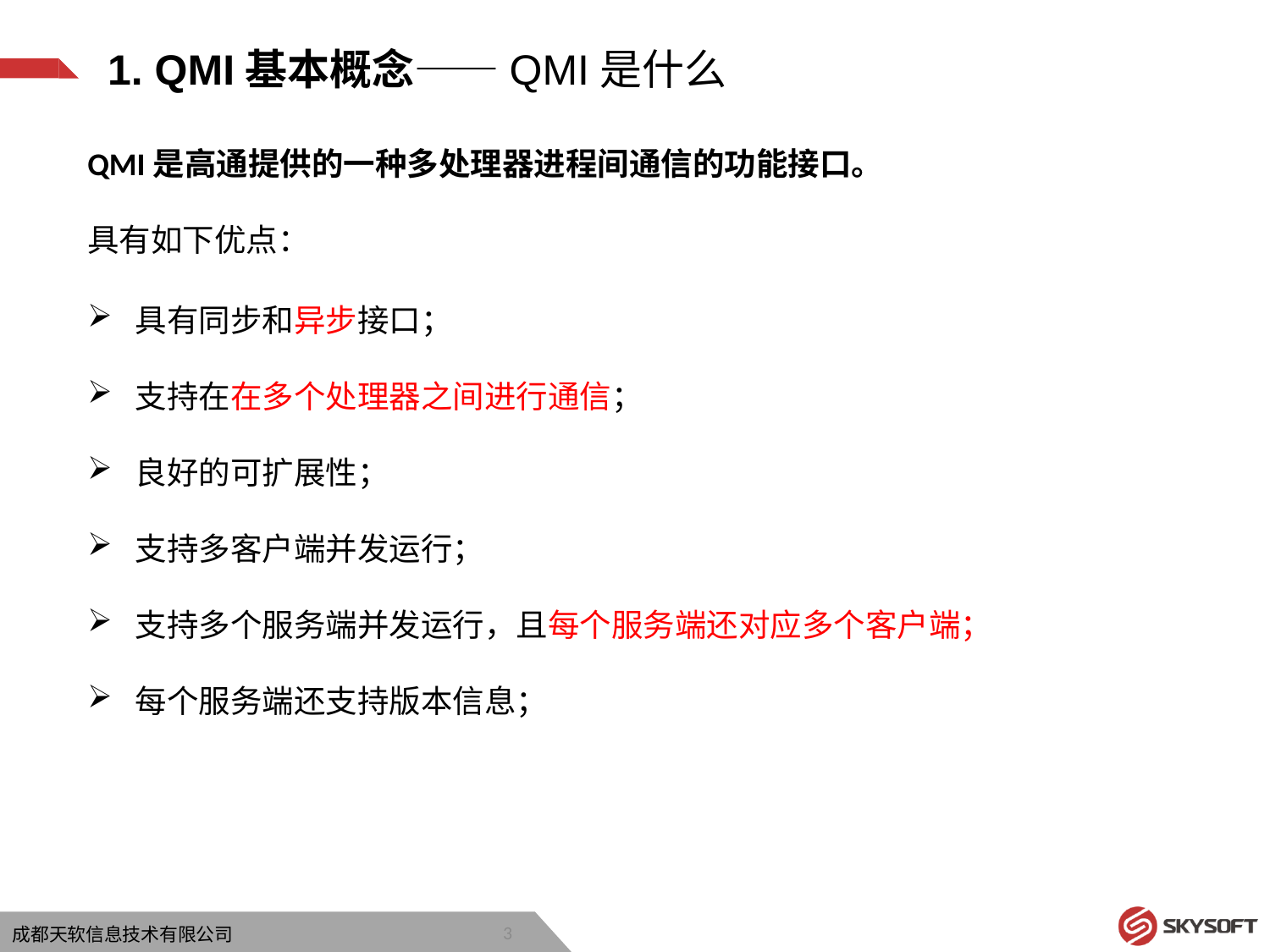

1. QMI基本概念——QMI是什么
QMI是高通提供的一种多处理器进程间通信的功能接口。

具有如下优点：

具有同步和异步接口；

支持在在多个处理器之间进行通信；

良好的可扩展性；

支持多客户端并发运行；

支持多个服务端并发运行，且每个服务端还对应多个客户端；

每个服务端还支持版本信息；
3